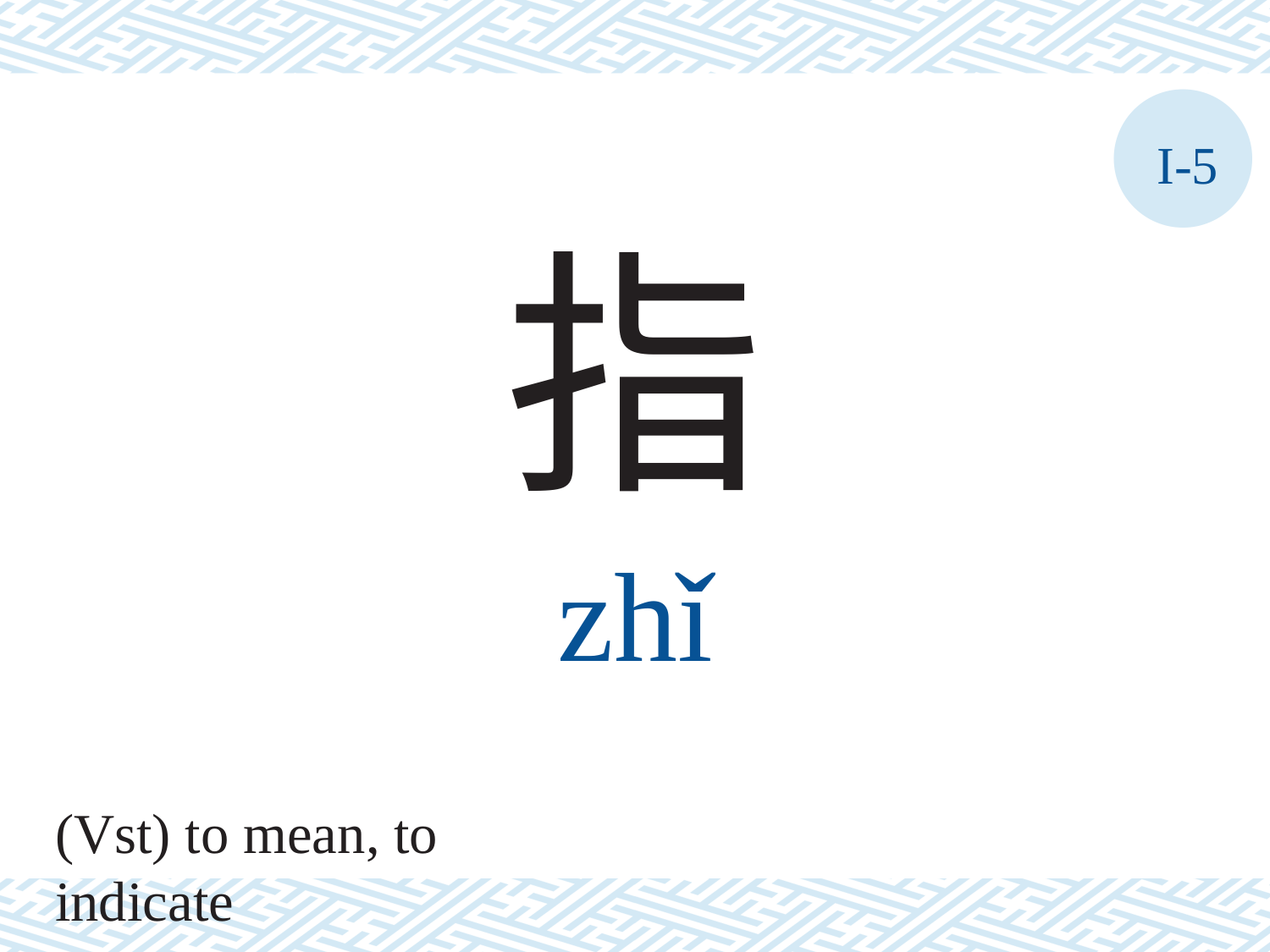

I-5
指
zhǐ
(Vst) to mean, to indicate